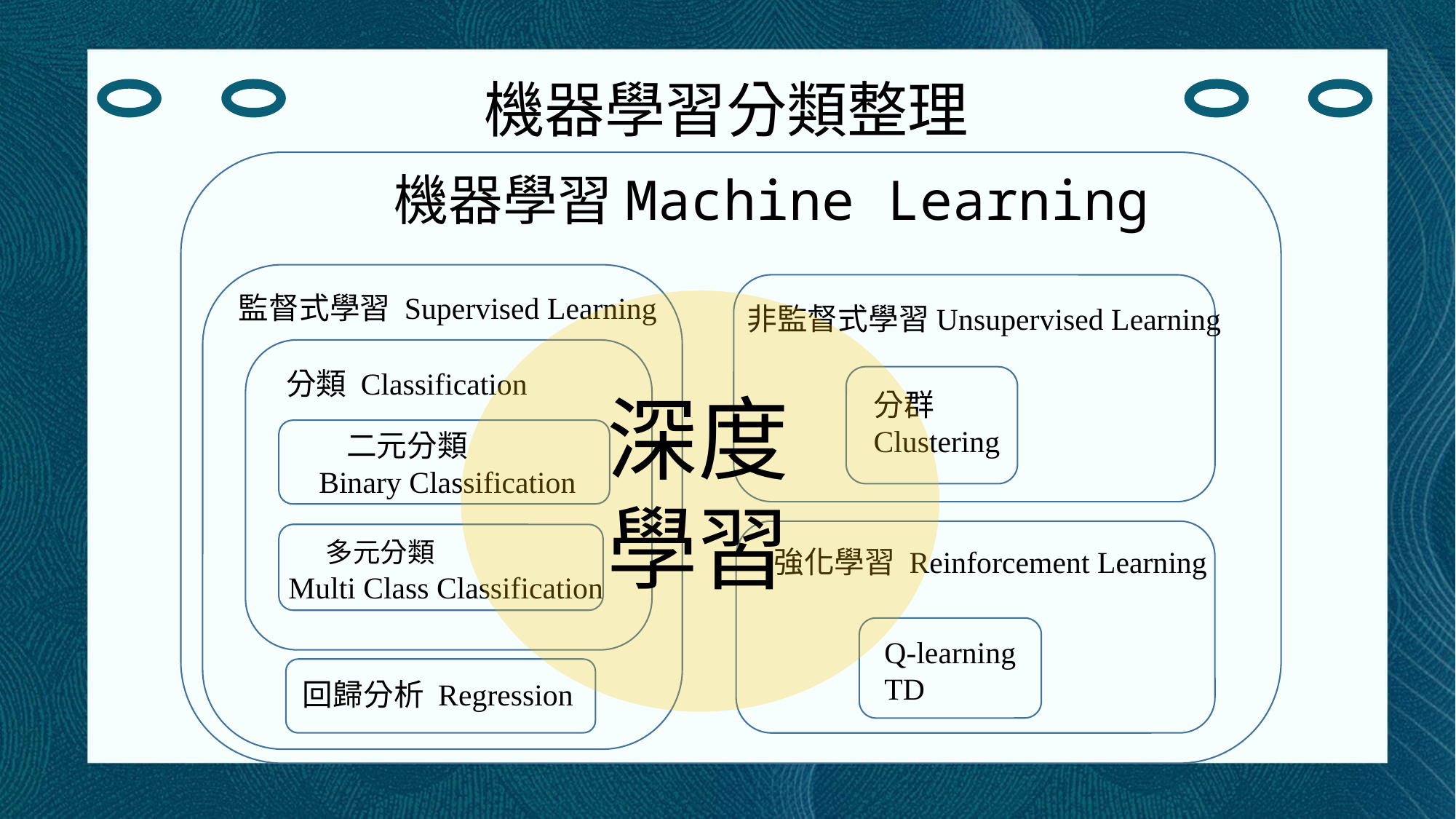

機器學習分類整理

機器學習Machine Learning

監督式學習 Supervised Learning

非監督式學習Unsupervised Learning

分類 Classification

深度學習
分群 Clustering

   二元分類
Binary Classification

     多元分類
Multi Class Classification
強化學習 Reinforcement Learning

Q-learning
TD

回歸分析 Regression